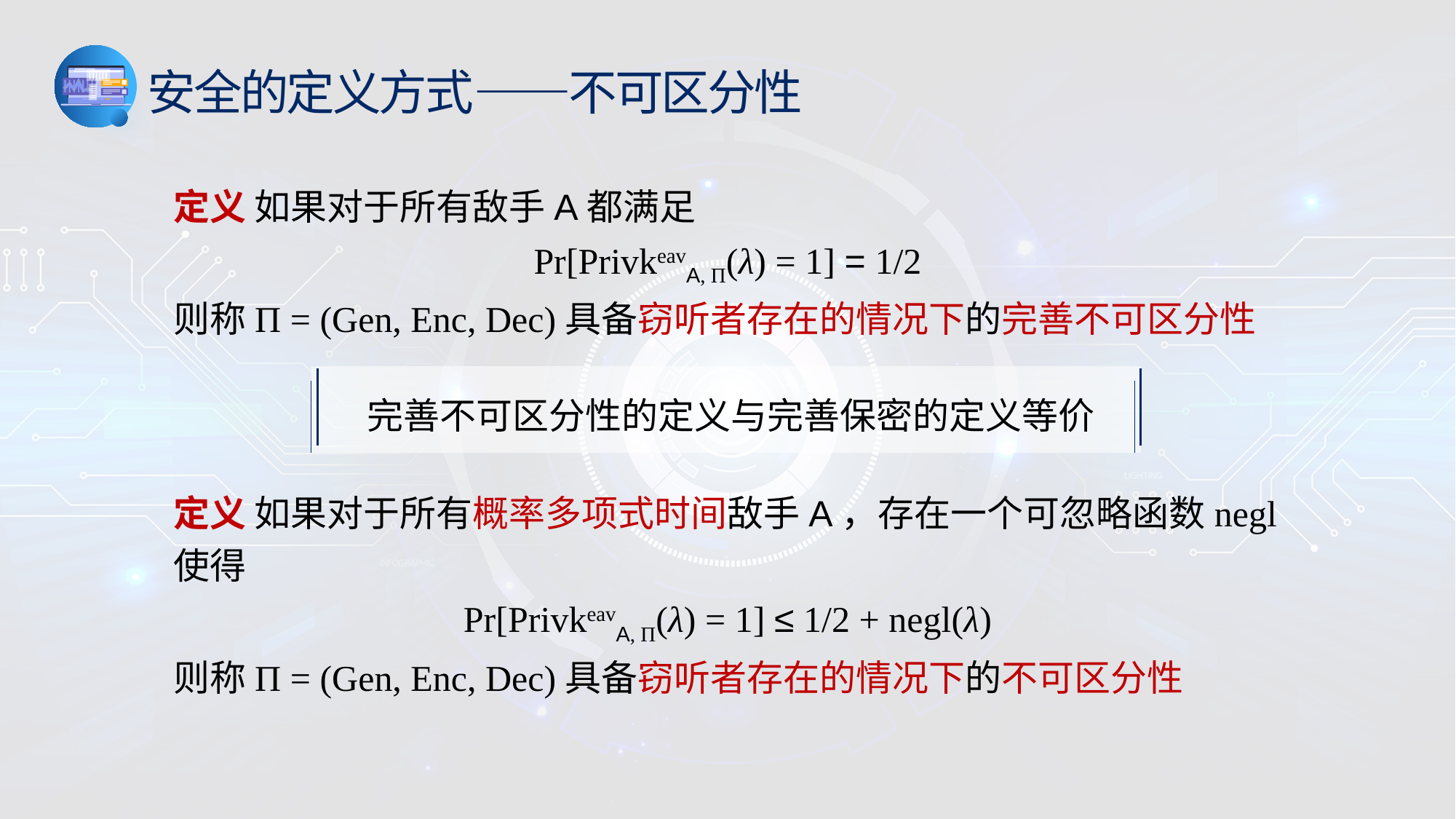

安全的定义方式——不可区分性

定义 如果对于所有敌手A都满足
Pr[PrivkeavA, Π(λ) = 1] = 1/2
则称Π = (Gen, Enc, Dec)具备窃听者存在的情况下的完善不可区分性

完善不可区分性的定义与完善保密的定义等价
定义 如果对于所有概率多项式时间敌手A，存在一个可忽略函数negl使得
Pr[PrivkeavA, Π(λ) = 1] ≤ 1/2 + negl(λ)
则称Π = (Gen, Enc, Dec)具备窃听者存在的情况下的不可区分性